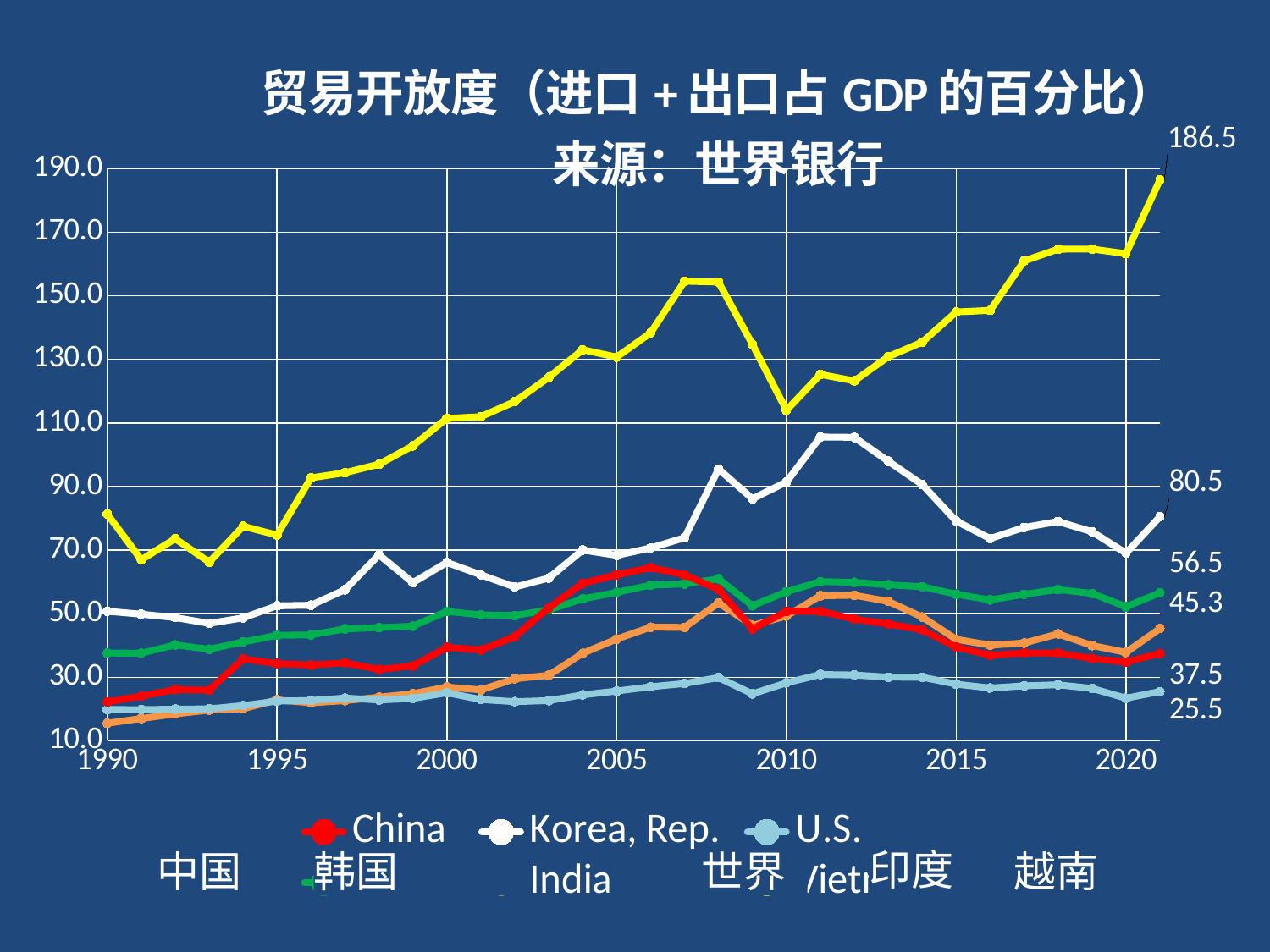

### Chart: 贸易开放度（进口+出口占GDP的百分比）
来源：世界银行

| Category | China | Korea, Rep. | U.S. | World | India | Vietnam |
|---|---|---|---|---|---|---|
印度
中国
韩国
世界
越南